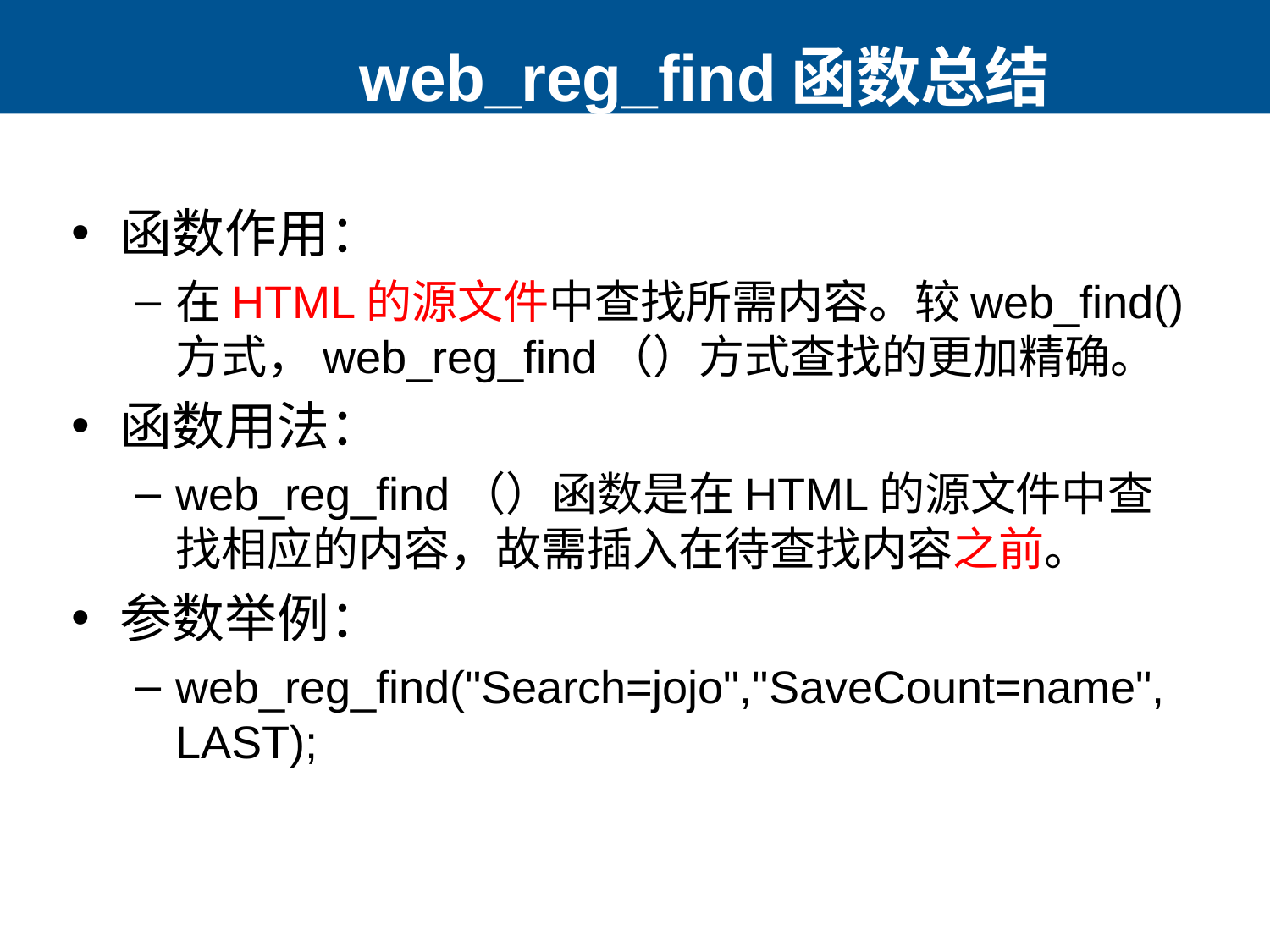

# web_reg_find函数总结
函数作用：
在HTML的源文件中查找所需内容。较web_find()方式，web_reg_find（）方式查找的更加精确。
函数用法：
web_reg_find（）函数是在HTML的源文件中查找相应的内容，故需插入在待查找内容之前。
参数举例：
web_reg_find("Search=jojo","SaveCount=name",LAST);